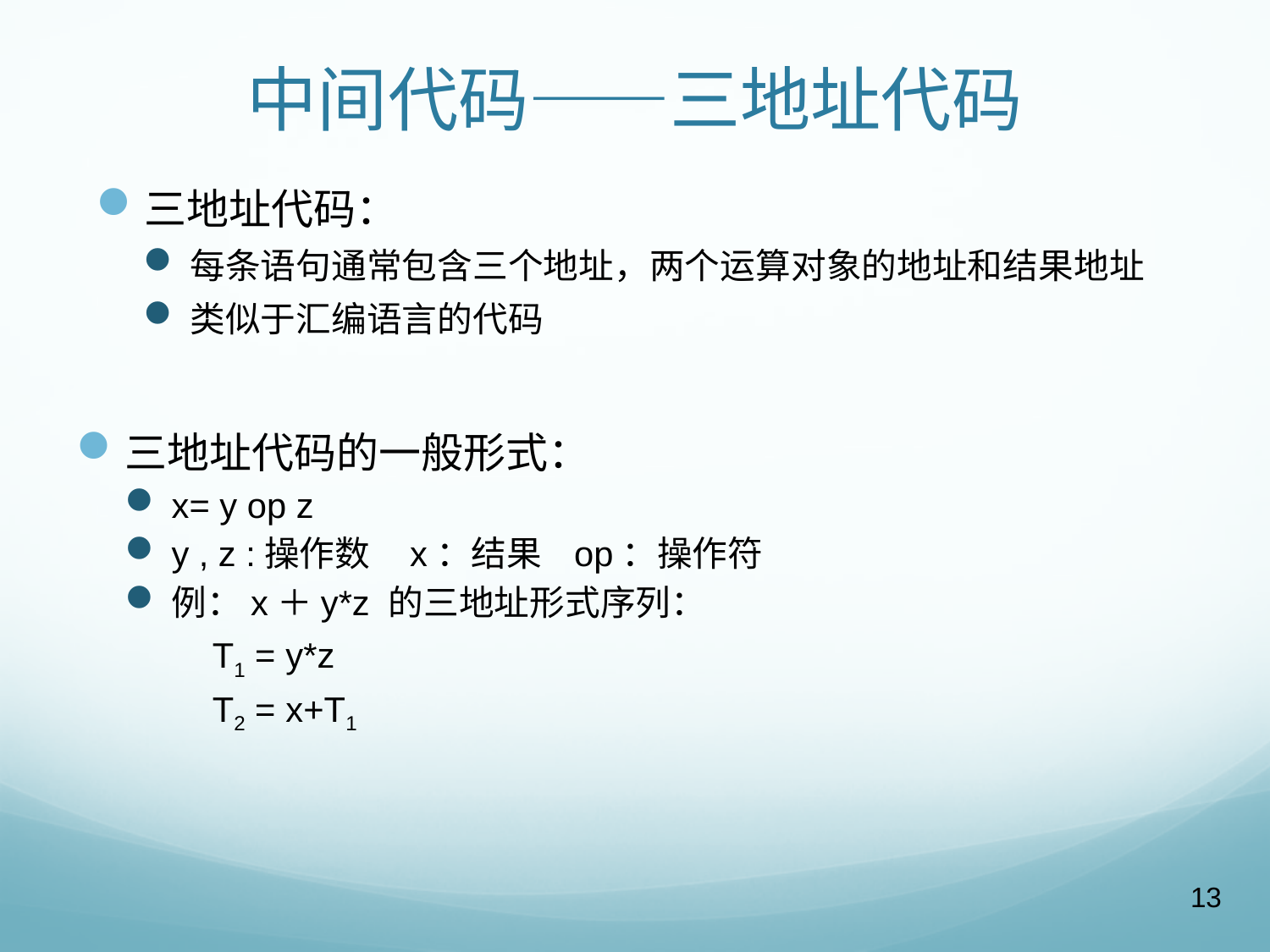

# 中间代码——三地址代码
三地址代码：
每条语句通常包含三个地址，两个运算对象的地址和结果地址
类似于汇编语言的代码

三地址代码的一般形式：
x= y op z
y , z :操作数    x：结果   op：操作符
例：x＋y*z 的三地址形式序列：
         T1 = y*z
         T2 = x+T1

13